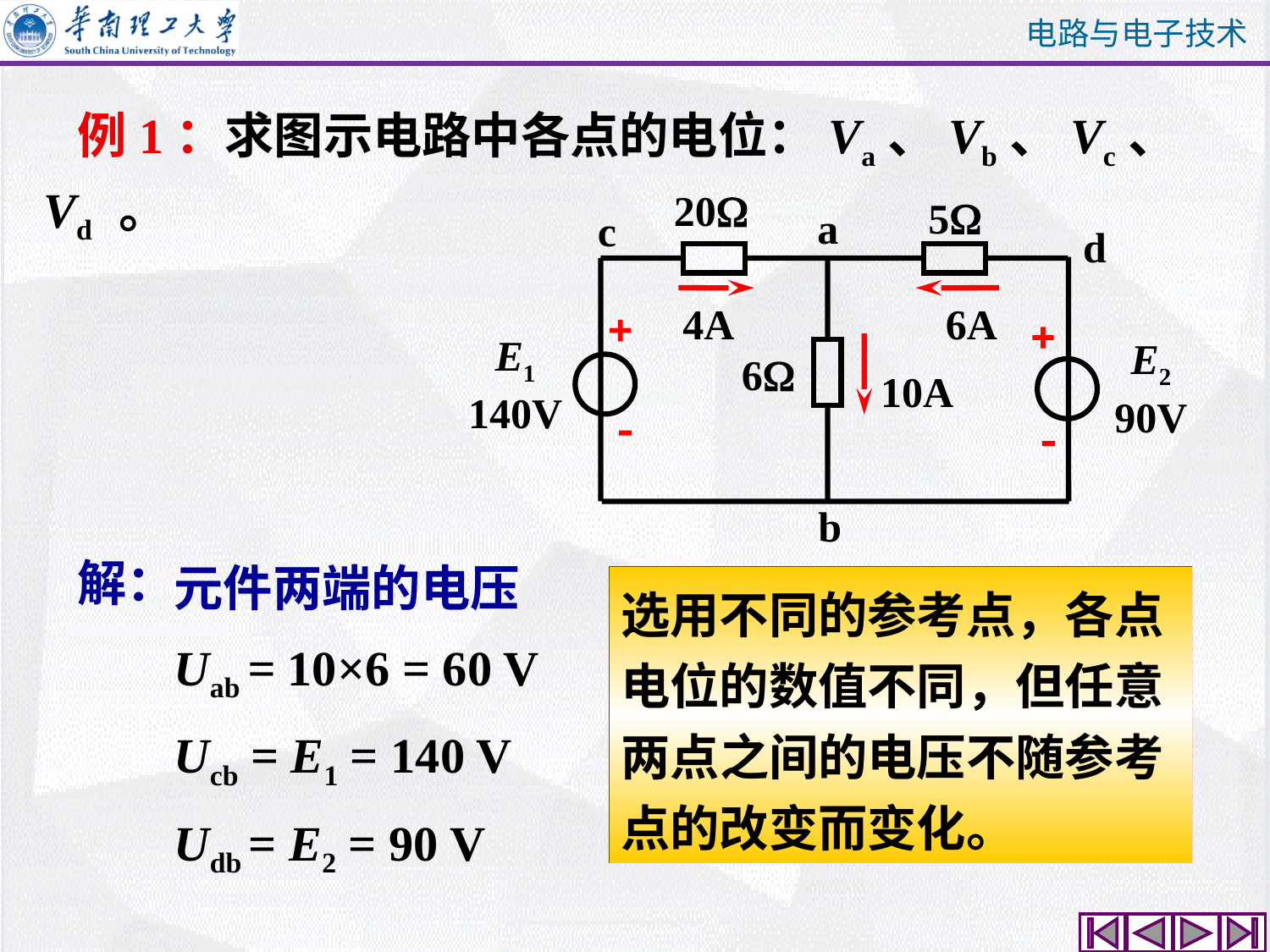

例1：求图示电路中各点的电位：Va、Vb、Vc、Vd  。

20Ω
5Ω
c
d

4A
6A
+
+
E1
140V
E2
90V

6Ω

10A
 −

 −
a
b

元件两端的电压
Uab = 10×6 = 60 V
Ucb = E1 = 140 V
Udb = E2 = 90 V
解：
选用不同的参考点，各点电位的数值不同，但任意两点之间的电压不随参考点的改变而变化。